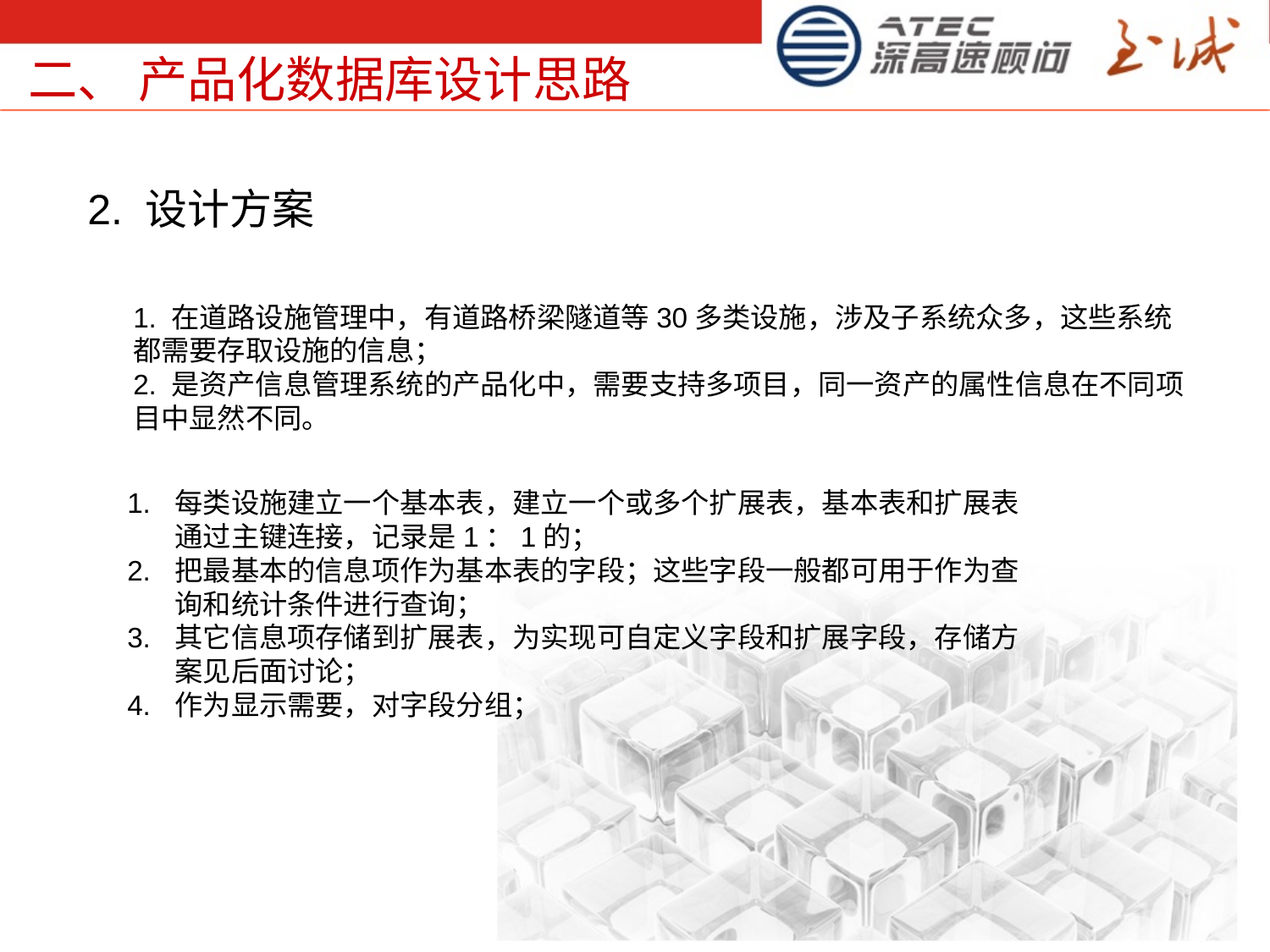

二、 产品化数据库设计思路
2. 设计方案

1. 在道路设施管理中，有道路桥梁隧道等30多类设施，涉及子系统众多，这些系统都需要存取设施的信息；
2. 是资产信息管理系统的产品化中，需要支持多项目，同一资产的属性信息在不同项目中显然不同。
每类设施建立一个基本表，建立一个或多个扩展表，基本表和扩展表通过主键连接，记录是1：1的；
把最基本的信息项作为基本表的字段；这些字段一般都可用于作为查询和统计条件进行查询；
其它信息项存储到扩展表，为实现可自定义字段和扩展字段，存储方案见后面讨论；
作为显示需要，对字段分组；